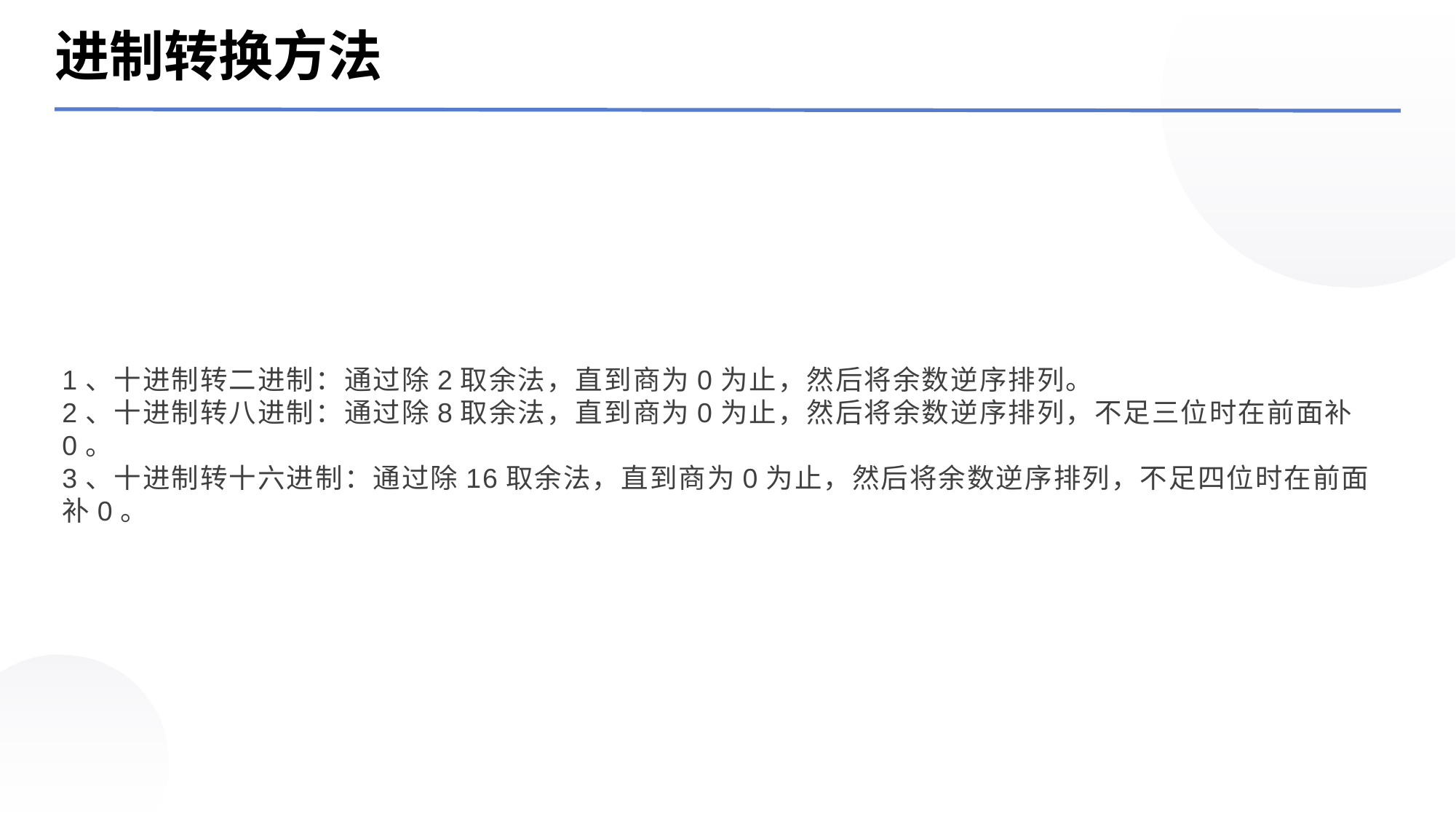

进制转换方法
1、‌十进制转二进制‌：通过除2取余法，直到商为0为止，然后将余数逆序排列。
2、‌十进制转八进制‌：通过除8取余法，直到商为0为止，然后将余数逆序排列，不足三位时在前面补0。
3、‌十进制转十六进制‌：通过除16取余法，直到商为0为止，然后将余数逆序排列，不足四位时在前面补0。